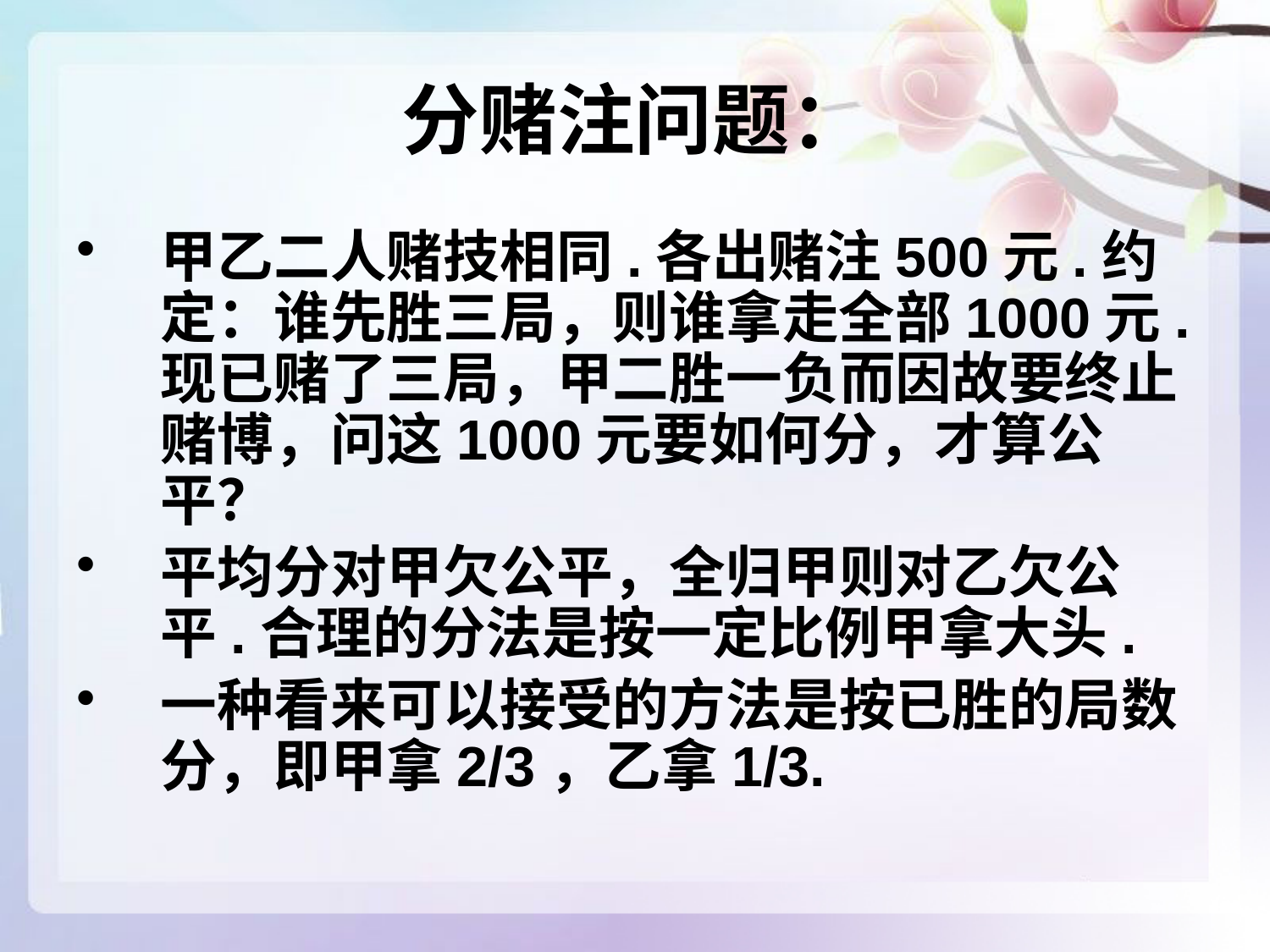

# 分赌注问题：
甲乙二人赌技相同.各出赌注500元.约定：谁先胜三局，则谁拿走全部1000元.现已赌了三局，甲二胜一负而因故要终止赌博，问这1000元要如何分，才算公平？
平均分对甲欠公平，全归甲则对乙欠公平.合理的分法是按一定比例甲拿大头.
一种看来可以接受的方法是按已胜的局数分，即甲拿2/3，乙拿1/3.